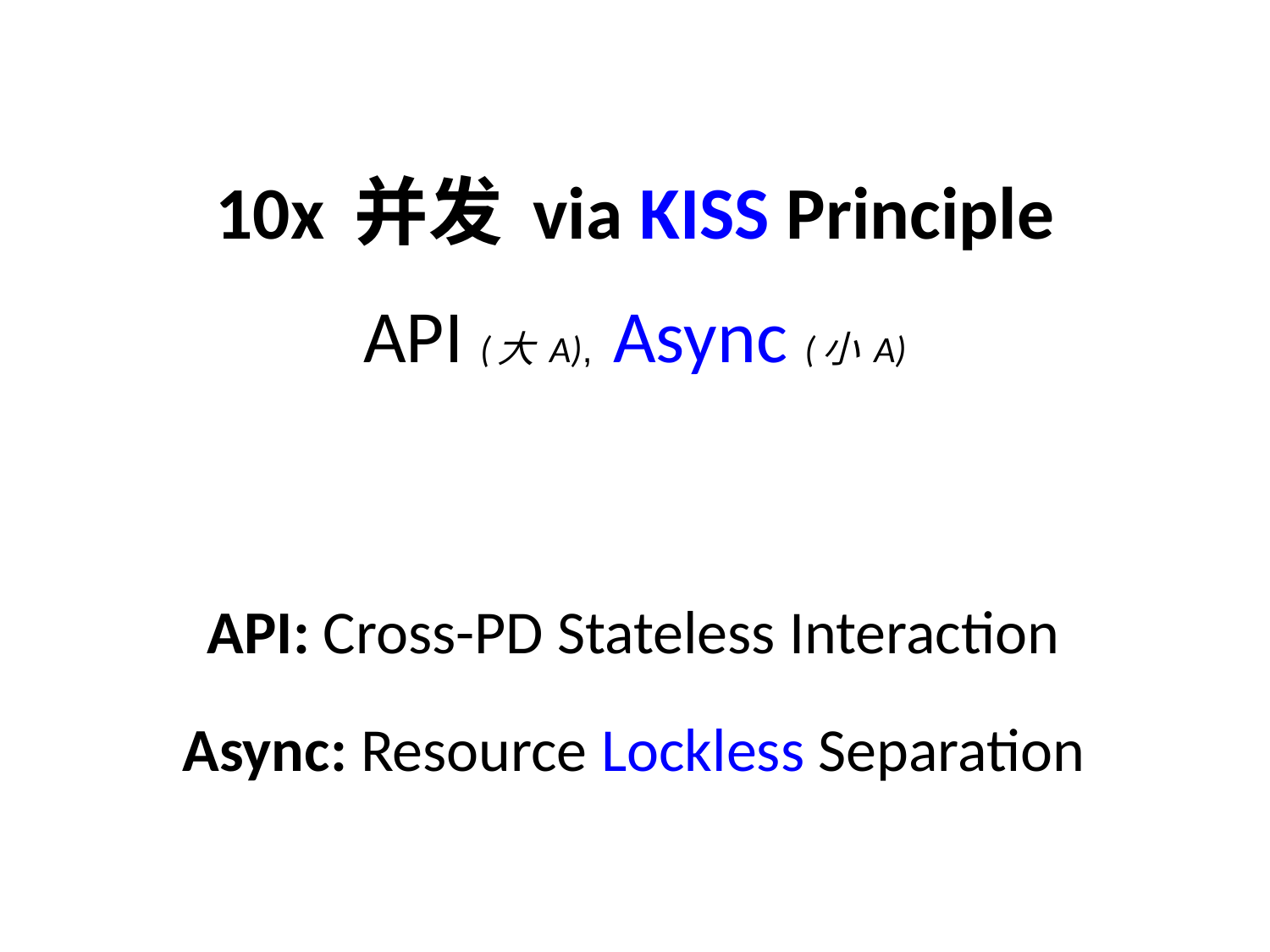

# 10x 并发 via KISS Principle API (大 A), Async (小 A)
API: Cross-PD Stateless Interaction

Async: Resource Lockless Separation